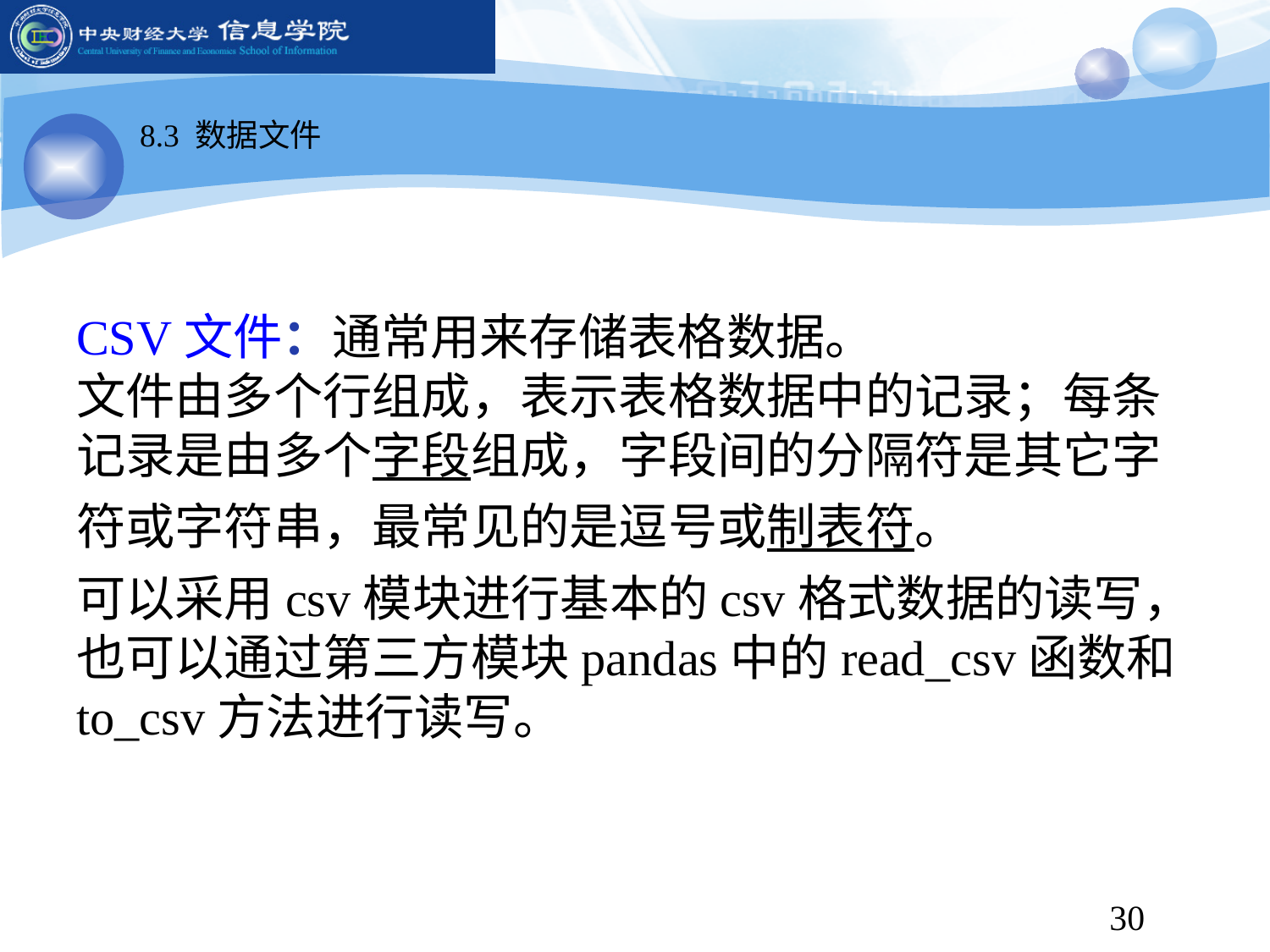

8.3 数据文件
CSV文件：通常用来存储表格数据。
文件由多个行组成，表示表格数据中的记录；每条记录是由多个字段组成，字段间的分隔符是其它字符或字符串，最常见的是逗号或制表符。
可以采用csv模块进行基本的csv格式数据的读写，也可以通过第三方模块pandas中的read_csv函数和to_csv方法进行读写。